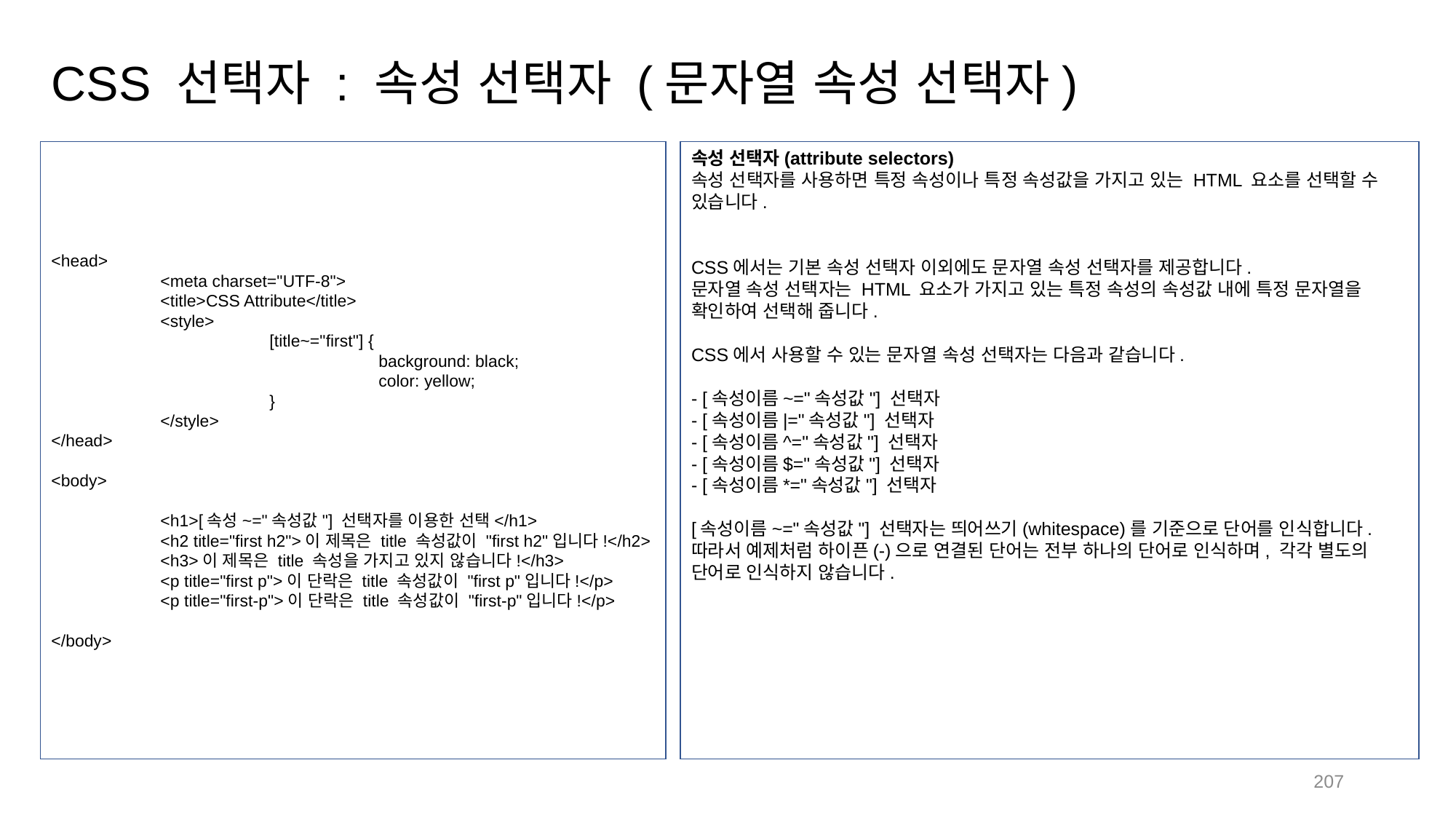

# CSS 선택자 : 속성 선택자 (문자열 속성 선택자)
<head>
	<meta charset="UTF-8">
	<title>CSS Attribute</title>
	<style>
		[title~="first"] {
			background: black;
			color: yellow;
		}
	</style>
</head>

<body>

	<h1>[속성~="속성값"] 선택자를 이용한 선택</h1>
	<h2 title="first h2">이 제목은 title 속성값이 "first h2"입니다!</h2>
	<h3>이 제목은 title 속성을 가지고 있지 않습니다!</h3>
	<p title="first p">이 단락은 title 속성값이 "first p"입니다!</p>
	<p title="first-p">이 단락은 title 속성값이 "first-p"입니다!</p>

</body>
속성 선택자(attribute selectors)
속성 선택자를 사용하면 특정 속성이나 특정 속성값을 가지고 있는 HTML 요소를 선택할 수 있습니다.

CSS에서는 기본 속성 선택자 이외에도 문자열 속성 선택자를 제공합니다.
문자열 속성 선택자는 HTML 요소가 가지고 있는 특정 속성의 속성값 내에 특정 문자열을 확인하여 선택해 줍니다.

CSS에서 사용할 수 있는 문자열 속성 선택자는 다음과 같습니다.

- [속성이름~="속성값"] 선택자
- [속성이름|="속성값"] 선택자
- [속성이름^="속성값"] 선택자
- [속성이름$="속성값"] 선택자
- [속성이름*="속성값"] 선택자

[속성이름~="속성값"] 선택자는 띄어쓰기(whitespace)를 기준으로 단어를 인식합니다.
따라서 예제처럼 하이픈(-)으로 연결된 단어는 전부 하나의 단어로 인식하며, 각각 별도의 단어로 인식하지 않습니다.

207